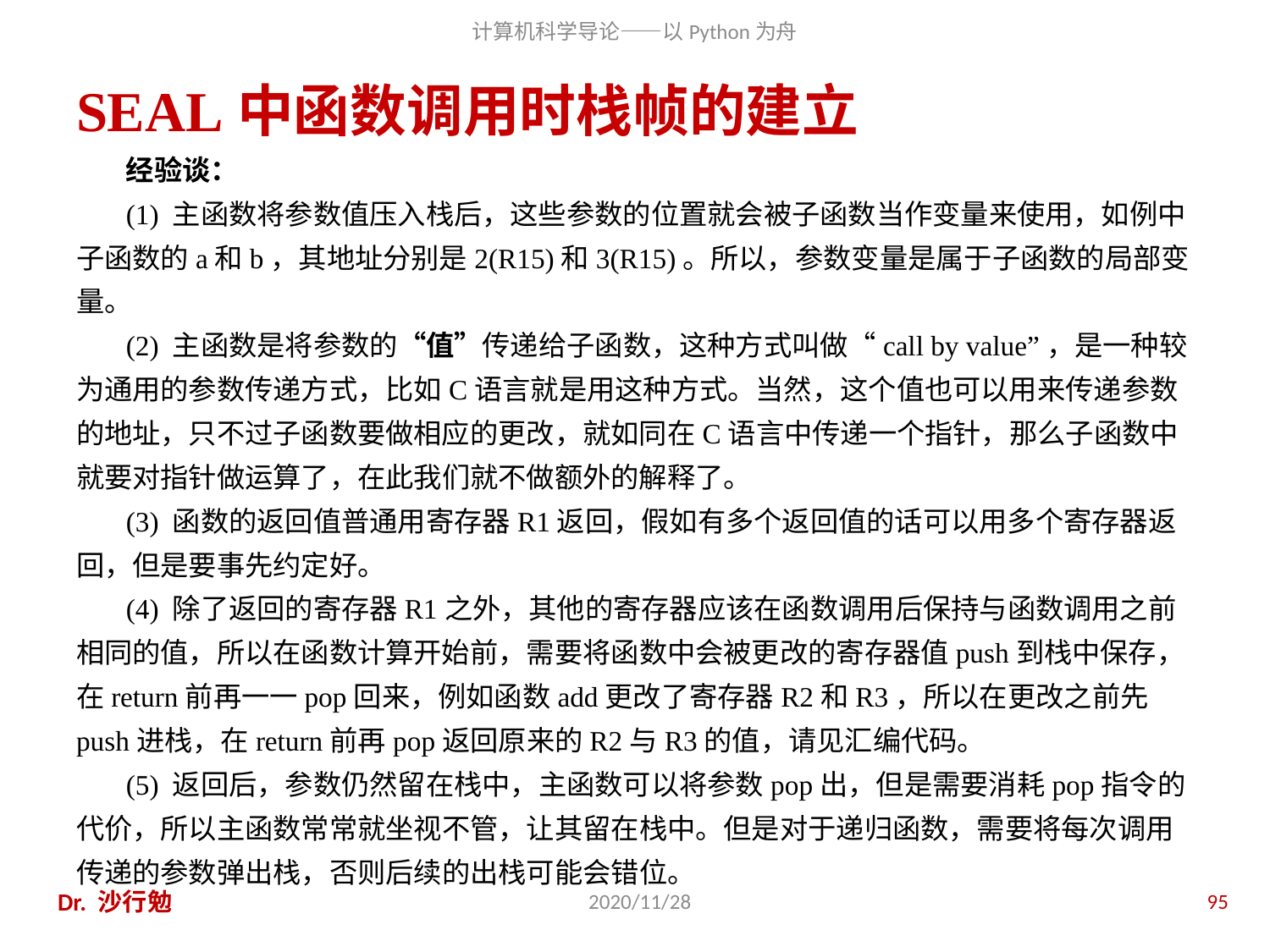

# SEAL中函数调用时栈帧的建立
经验谈：
(1) 主函数将参数值压入栈后，这些参数的位置就会被子函数当作变量来使用，如例中子函数的a和b，其地址分别是2(R15)和3(R15)。所以，参数变量是属于子函数的局部变量。
(2) 主函数是将参数的“值”传递给子函数，这种方式叫做“call by value”，是一种较为通用的参数传递方式，比如C语言就是用这种方式。当然，这个值也可以用来传递参数的地址，只不过子函数要做相应的更改，就如同在C语言中传递一个指针，那么子函数中就要对指针做运算了，在此我们就不做额外的解释了。
(3) 函数的返回值普通用寄存器R1返回，假如有多个返回值的话可以用多个寄存器返回，但是要事先约定好。
(4) 除了返回的寄存器R1之外，其他的寄存器应该在函数调用后保持与函数调用之前相同的值，所以在函数计算开始前，需要将函数中会被更改的寄存器值push到栈中保存，在return前再一一pop回来，例如函数add更改了寄存器R2和R3，所以在更改之前先push进栈，在return前再pop返回原来的R2与R3的值，请见汇编代码。
(5) 返回后，参数仍然留在栈中，主函数可以将参数pop出，但是需要消耗pop指令的代价，所以主函数常常就坐视不管，让其留在栈中。但是对于递归函数，需要将每次调用传递的参数弹出栈，否则后续的出栈可能会错位。
Dr. 沙行勉
2020/11/28
95